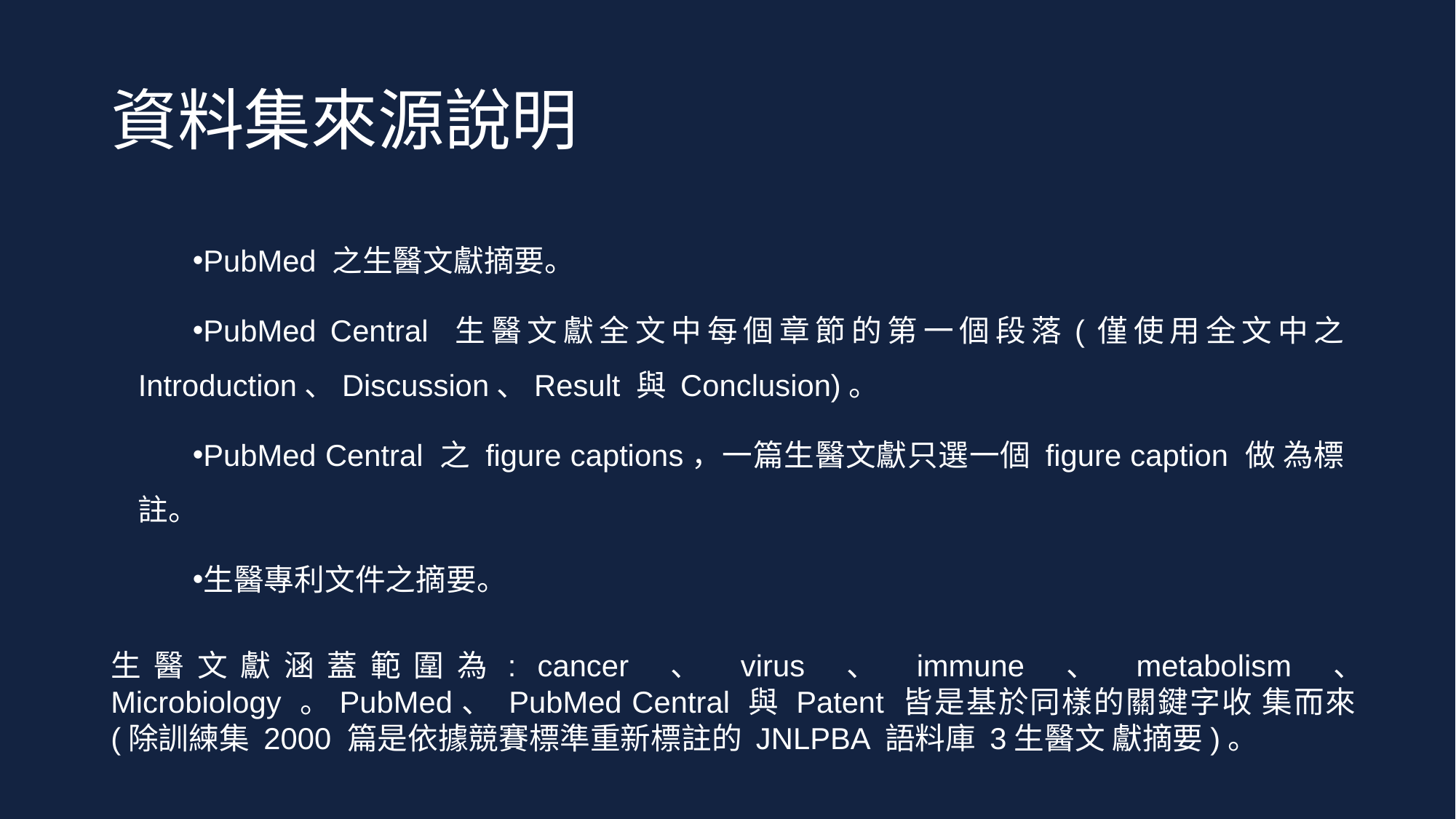

# 資料集來源說明
PubMed 之生醫文獻摘要。
PubMed Central 生醫文獻全文中每個章節的第一個段落(僅使用全文中之 Introduction、Discussion、Result 與 Conclusion)。
PubMed Central 之 figure captions，一篇生醫文獻只選一個 figure caption 做 為標註。
生醫專利文件之摘要。
生醫文獻涵蓋範圍為: cancer 、 virus 、 immune 、 metabolism 、 Microbiology 。PubMed、 PubMed Central 與 Patent 皆是基於同樣的關鍵字收 集而來(除訓練集 2000 篇是依據競賽標準重新標註的 JNLPBA 語料庫 3生醫文 獻摘要)。